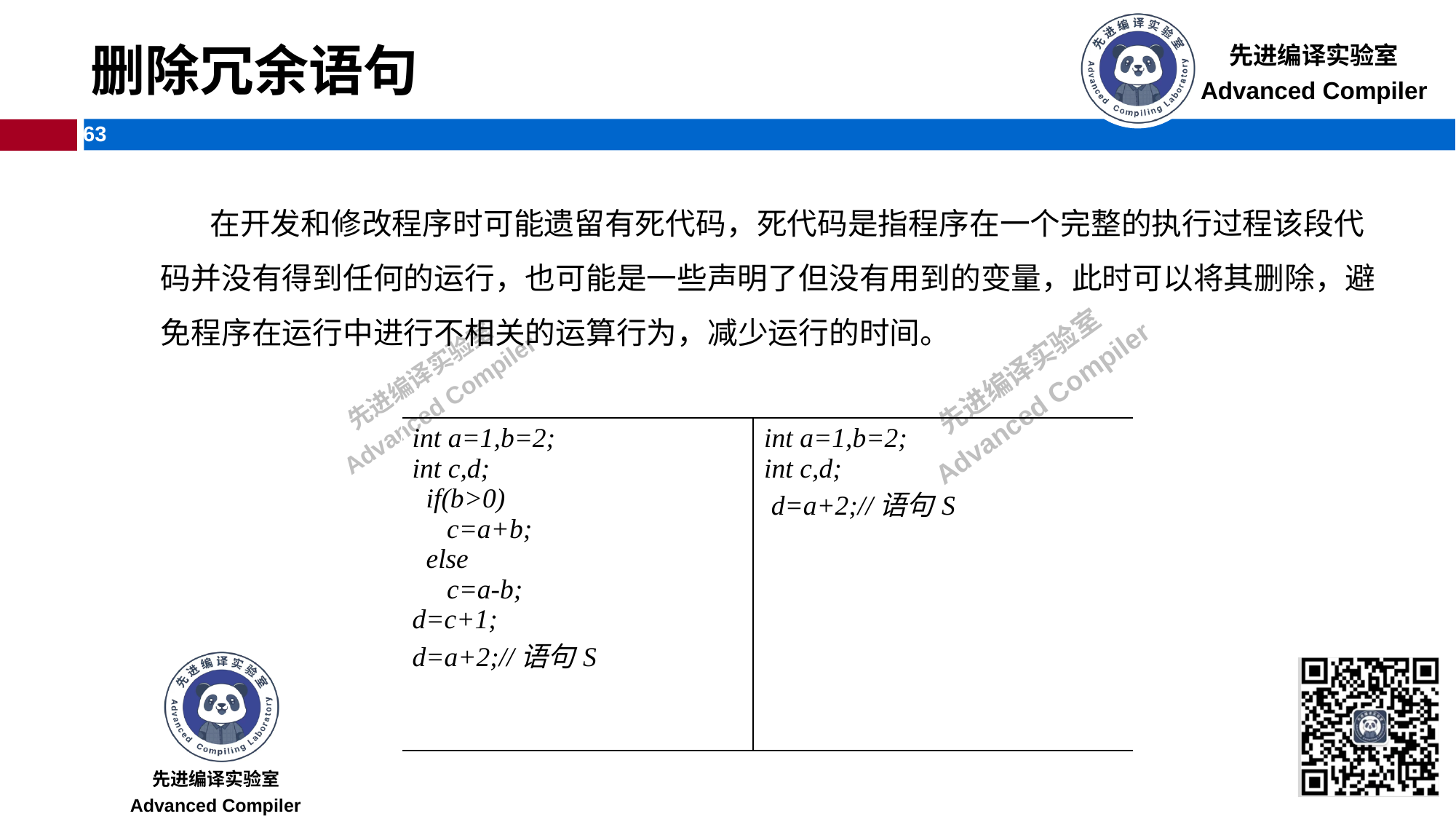

# 删除冗余语句
    在开发和修改程序时可能遗留有死代码，死代码是指程序在一个完整的执行过程该段代码并没有得到任何的运行，也可能是一些声明了但没有用到的变量，此时可以将其删除，避免程序在运行中进行不相关的运算行为，减少运行的时间。
| int a=1,b=2; int c,d; if(b>0) c=a+b; else c=a-b; d=c+1; d=a+2;//语句S | int a=1,b=2; int c,d; d=a+2;//语句S |
| --- | --- |